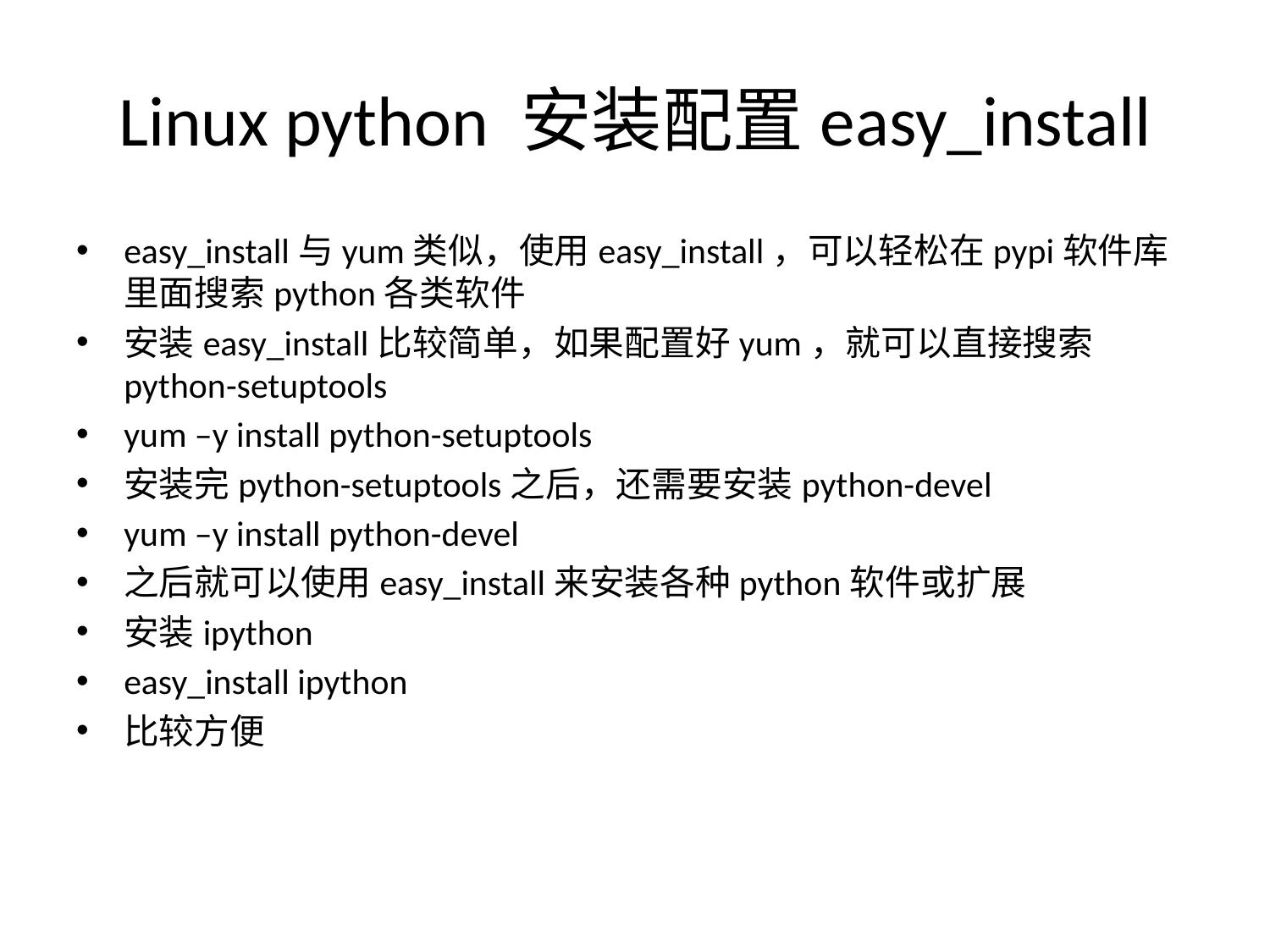

# Linux python 安装配置easy_install
easy_install与yum类似，使用easy_install，可以轻松在pypi软件库里面搜索python各类软件
安装easy_install比较简单，如果配置好yum，就可以直接搜索python-setuptools
yum –y install python-setuptools
安装完python-setuptools之后，还需要安装python-devel
yum –y install python-devel
之后就可以使用easy_install来安装各种python软件或扩展
安装ipython
easy_install ipython
比较方便